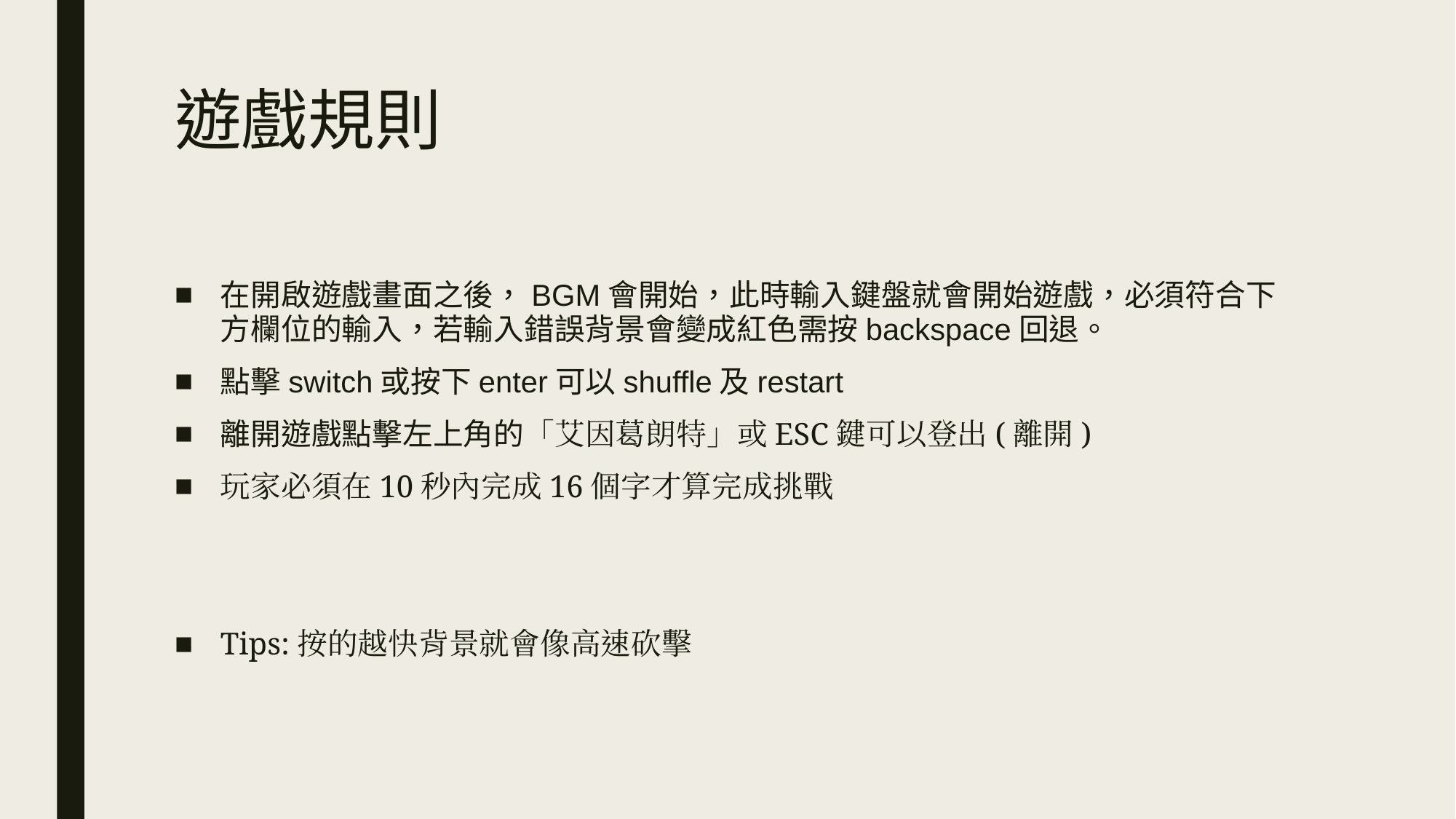

# 遊戲規則
在開啟遊戲畫面之後，BGM會開始，此時輸入鍵盤就會開始遊戲，必須符合下方欄位的輸入，若輸入錯誤背景會變成紅色需按backspace回退。
點擊switch或按下enter可以shuffle及restart
離開遊戲點擊左上角的「艾因葛朗特」或ESC鍵可以登出(離開)
玩家必須在10秒內完成16個字才算完成挑戰

Tips:按的越快背景就會像高速砍擊